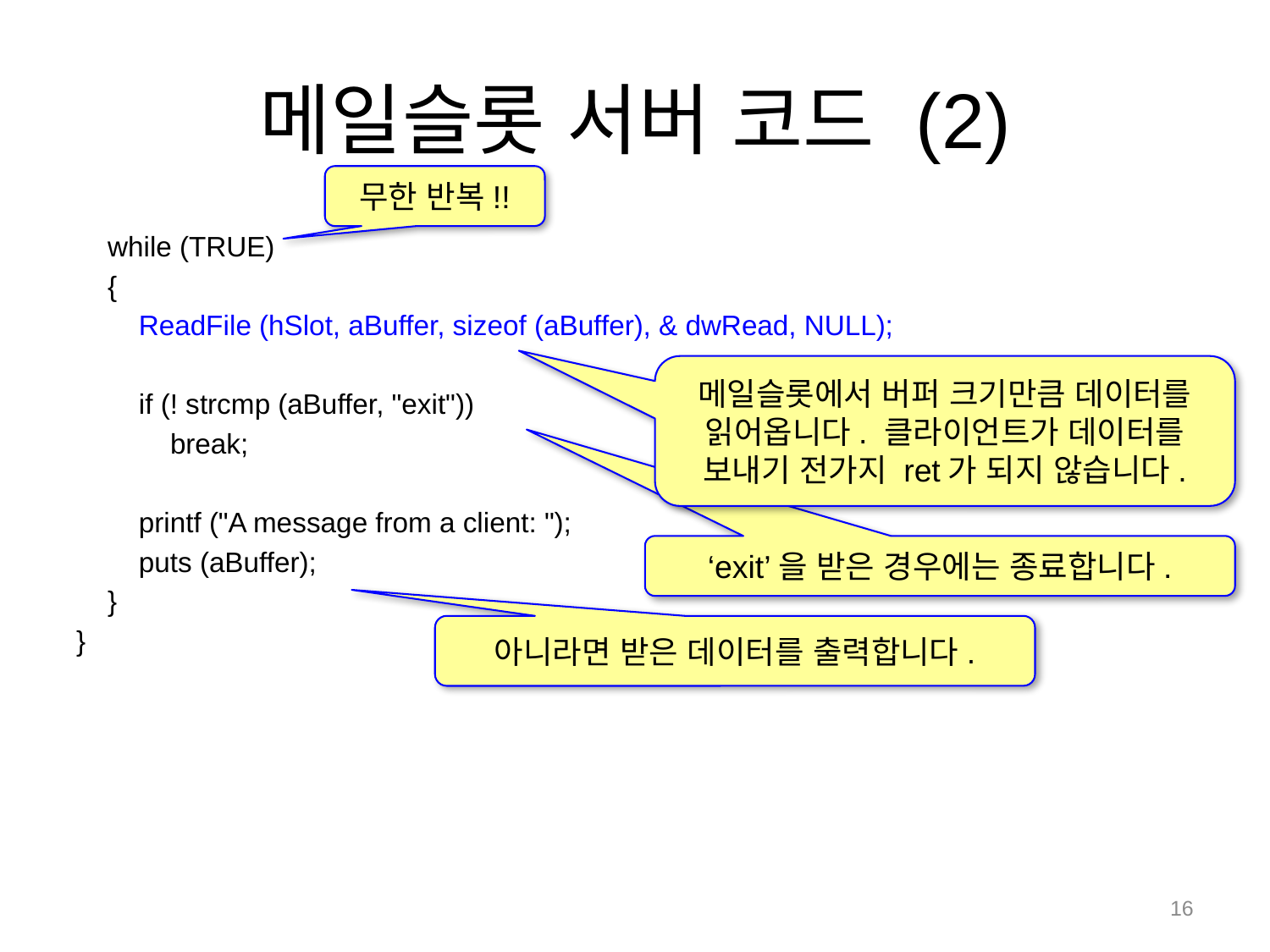

# 메일슬롯 서버 코드 (2)
무한 반복!!
    while (TRUE)
    {
        ReadFile (hSlot, aBuffer, sizeof (aBuffer), & dwRead, NULL);

        if (! strcmp (aBuffer, "exit"))
            break;

        printf ("A message from a client: ");
        puts (aBuffer);
    }
}
메일슬롯에서 버퍼 크기만큼 데이터를 읽어옵니다. 클라이언트가 데이터를 보내기 전가지 ret가 되지 않습니다.
‘exit’을 받은 경우에는 종료합니다.
아니라면 받은 데이터를 출력합니다.
16